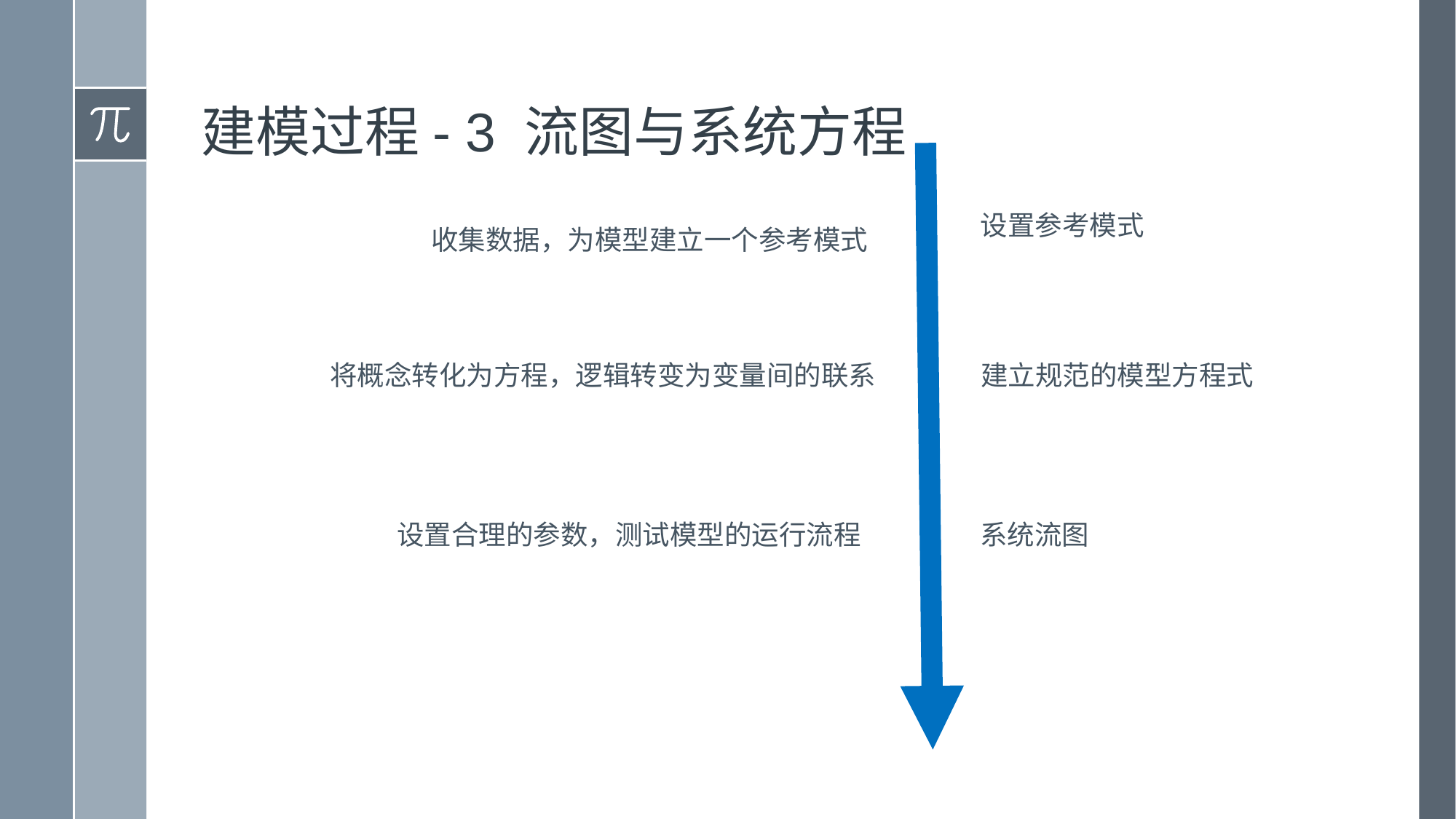

# 建模过程- 3 流图与系统方程
设置参考模式
收集数据，为模型建立一个参考模式
将概念转化为方程，逻辑转变为变量间的联系
建立规范的模型方程式
设置合理的参数，测试模型的运行流程
系统流图